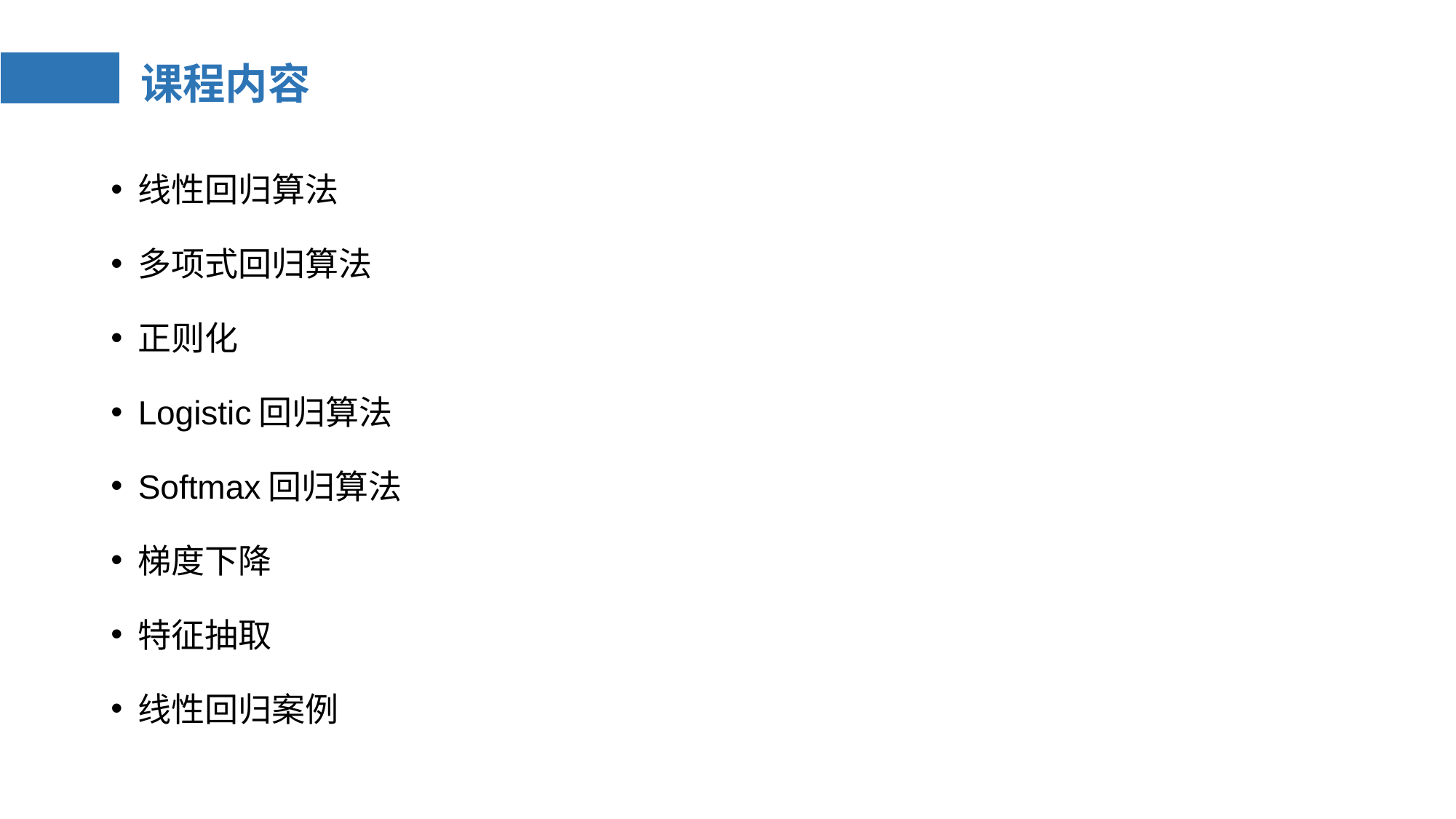

# 课程内容
线性回归算法
多项式回归算法
正则化
Logistic回归算法
Softmax回归算法
梯度下降
特征抽取
线性回归案例